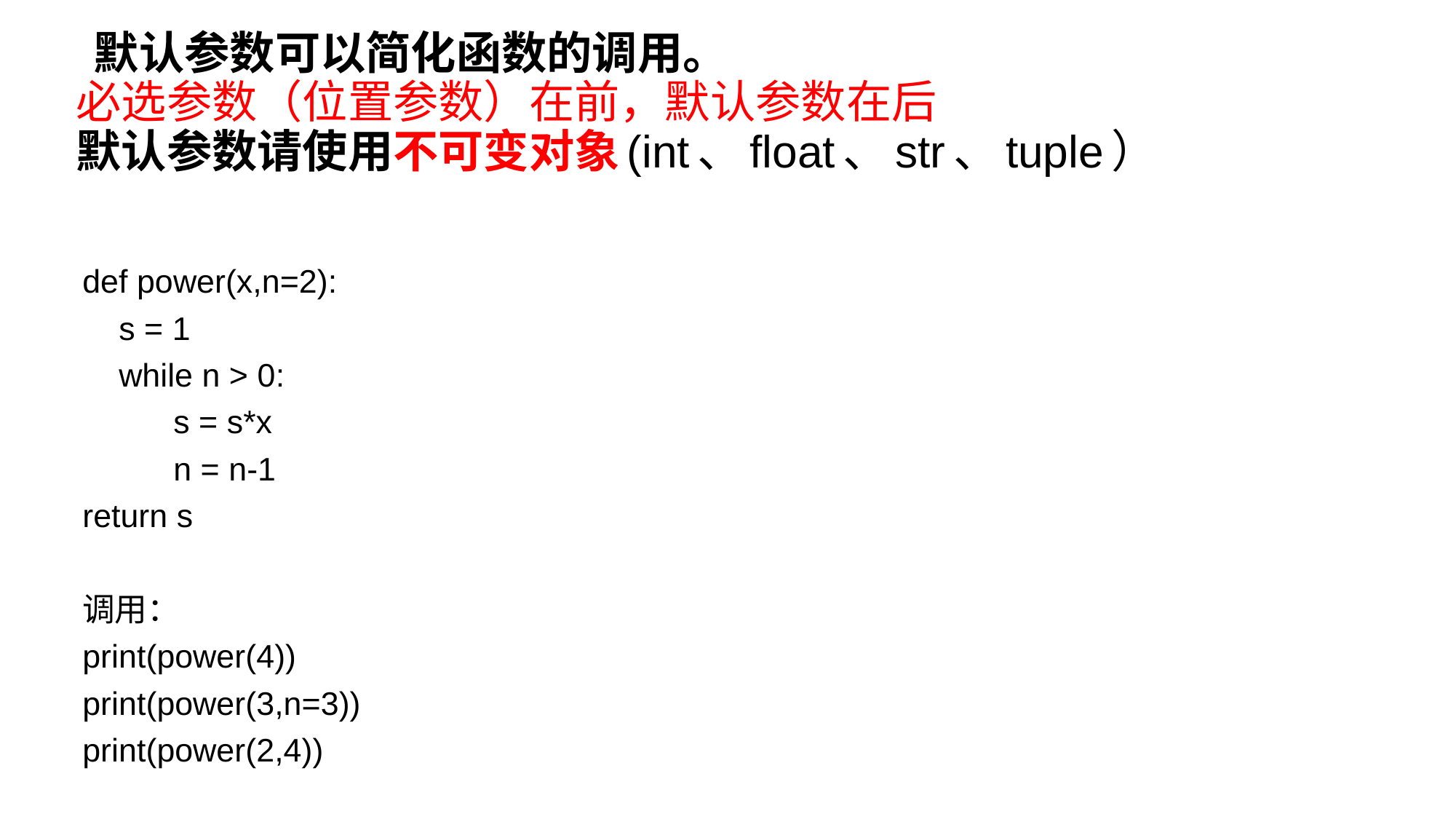

# 默认参数可以简化函数的调用。 必选参数（位置参数）在前，默认参数在后 默认参数请使用不可变对象(int、float、str、tuple）
def power(x,n=2):
    s = 1
    while n > 0:
          s = s*x
          n = n-1
return s

调用：
print(power(4))
print(power(3,n=3))
print(power(2,4))